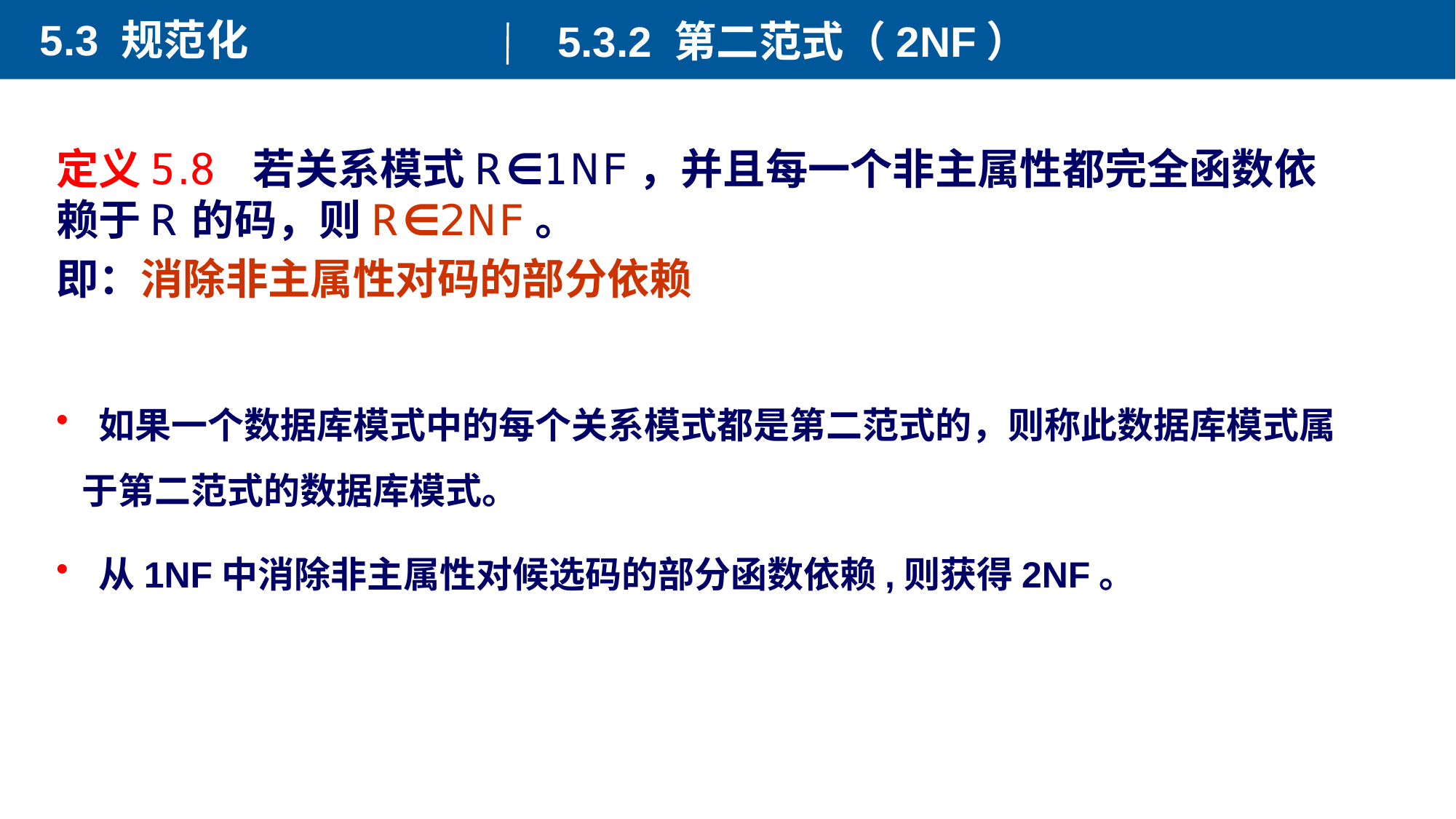

5.3 规范化
5.3.2 第二范式（2NF）
定义5.8  若关系模式R∈1NF，并且每一个非主属性都完全函数依赖于R的码，则R∈2NF。
即：消除非主属性对码的部分依赖
 如果一个数据库模式中的每个关系模式都是第二范式的，则称此数据库模式属于第二范式的数据库模式。
 从1NF中消除非主属性对候选码的部分函数依赖,则获得2NF。